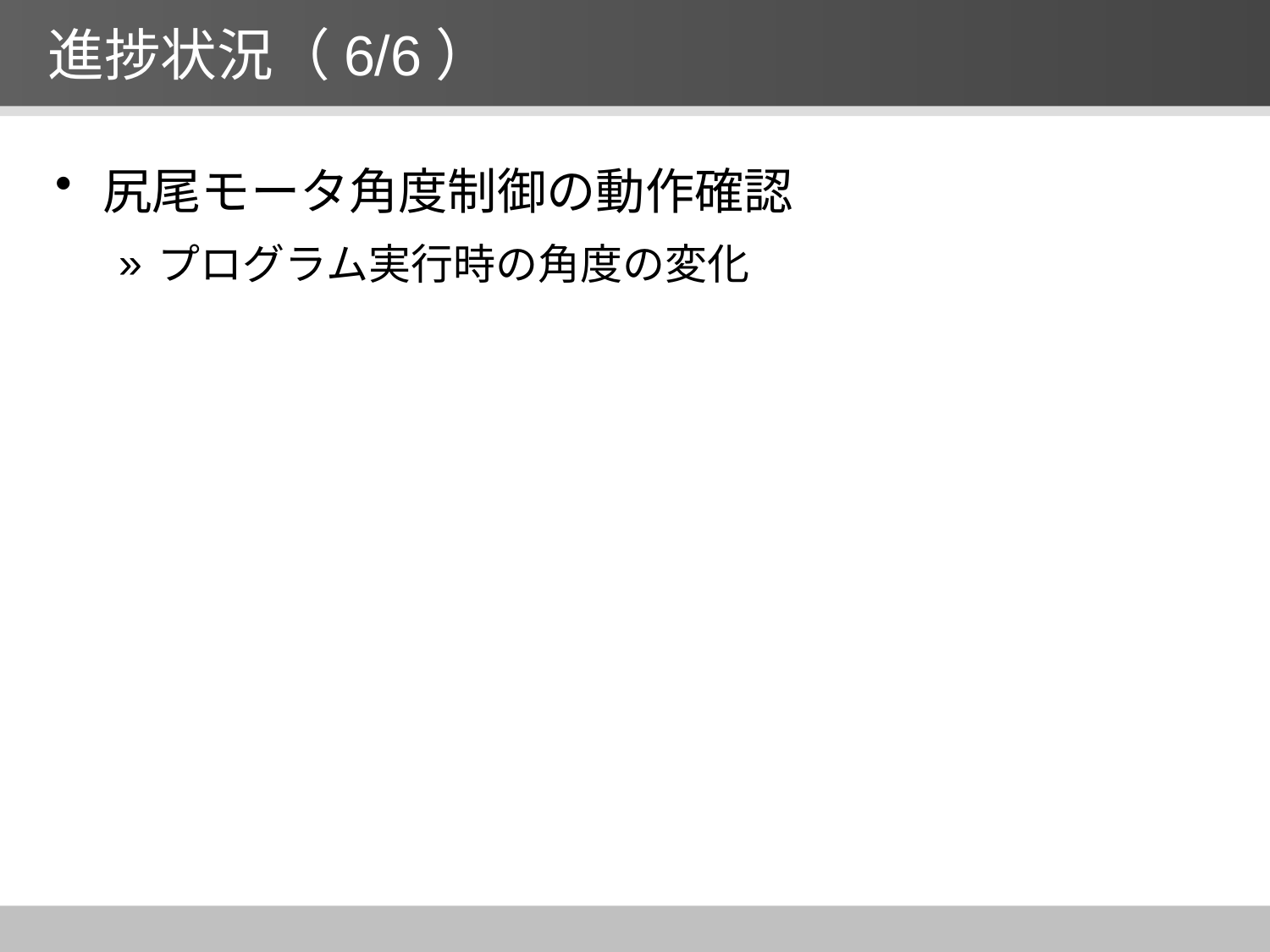

# 進捗状況（6/6）
尻尾モータ角度制御の動作確認
プログラム実行時の角度の変化